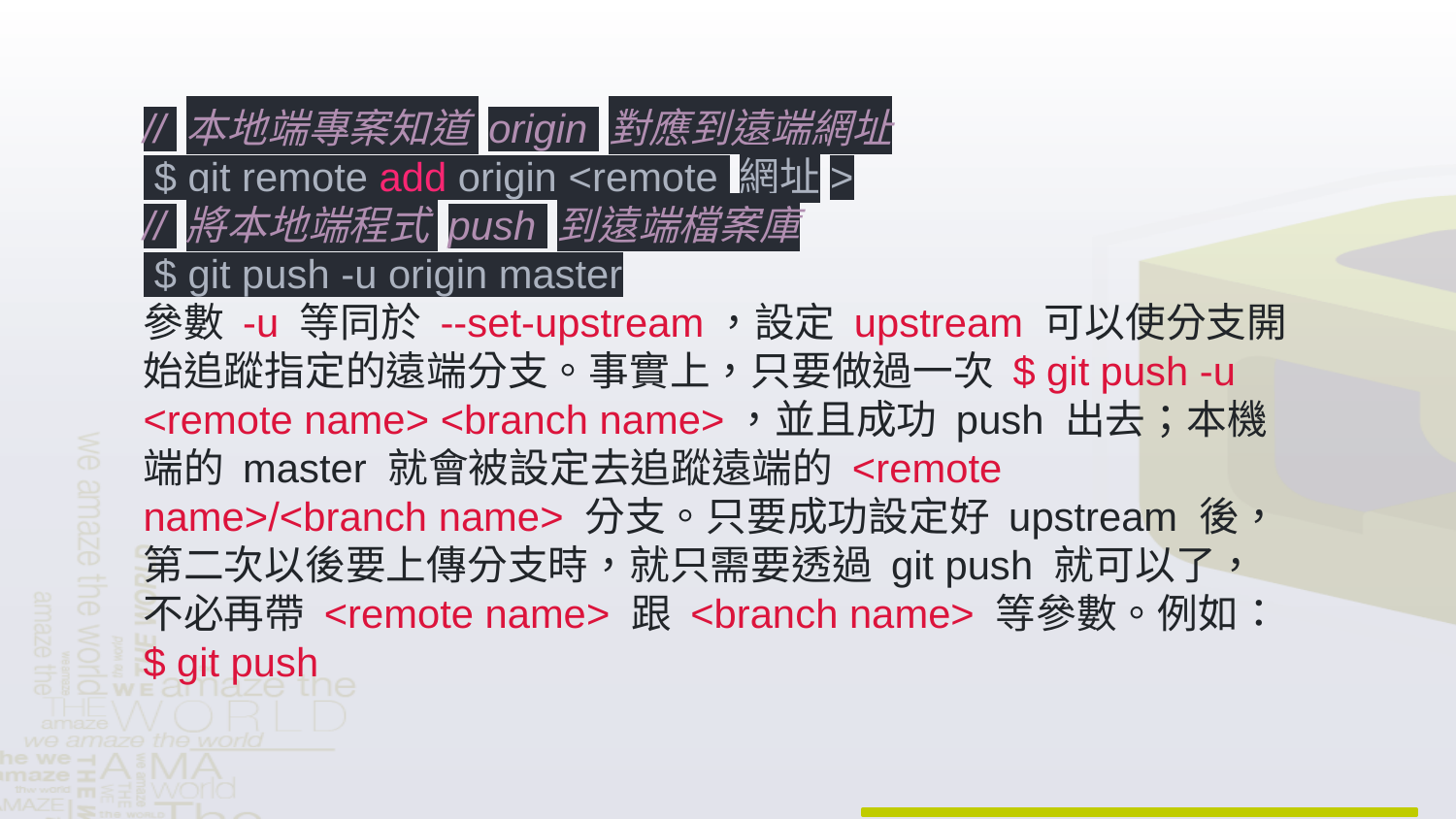

// 本地端專案知道 origin 對應到遠端網址
 $ git remote add origin <remote 網址>
// 將本地端程式 push 到遠端檔案庫
 $ git push -u origin master
參數 -u 等同於 --set-upstream，設定 upstream 可以使分支開始追蹤指定的遠端分支。事實上，只要做過一次 $ git push -u <remote name> <branch name>，並且成功 push 出去；本機端的 master 就會被設定去追蹤遠端的 <remote name>/<branch name> 分支。只要成功設定好 upstream 後，第二次以後要上傳分支時，就只需要透過 git push 就可以了，不必再帶 <remote name> 跟 <branch name> 等參數。例如：$ git push